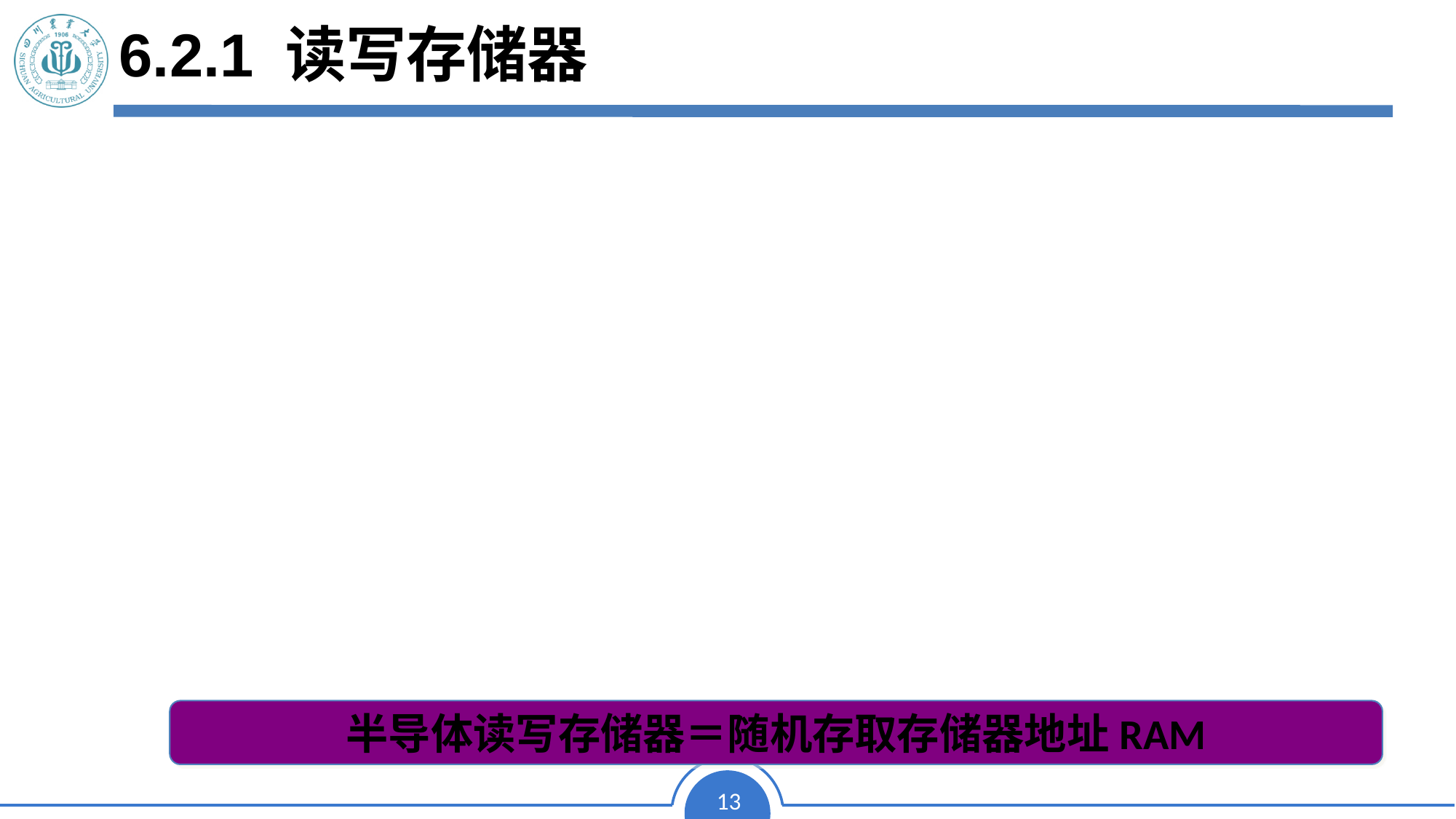

# 6.2.1 读写存储器
读写存储器：可以读出也可以写入的存储器
半导体存储器采用随机存取：可以从任意位置开始读写，存取位置可以随机确定，只要给出存取位置就可以读写内容，存取时间与所处位置无关
磁带存储器采用顺序存取：必须按照存储单元的顺序读写，存取时间与所处位置密切相关
磁盘和光盘则采用直接存取：磁头以随机方式寻道，以数据块为单位顺序方式读写扇区
半导体读写存储器是挥发性（Volatile）RAM，即断电后原保存信息丢失
半导体读写存储器＝随机存取存储器地址RAM